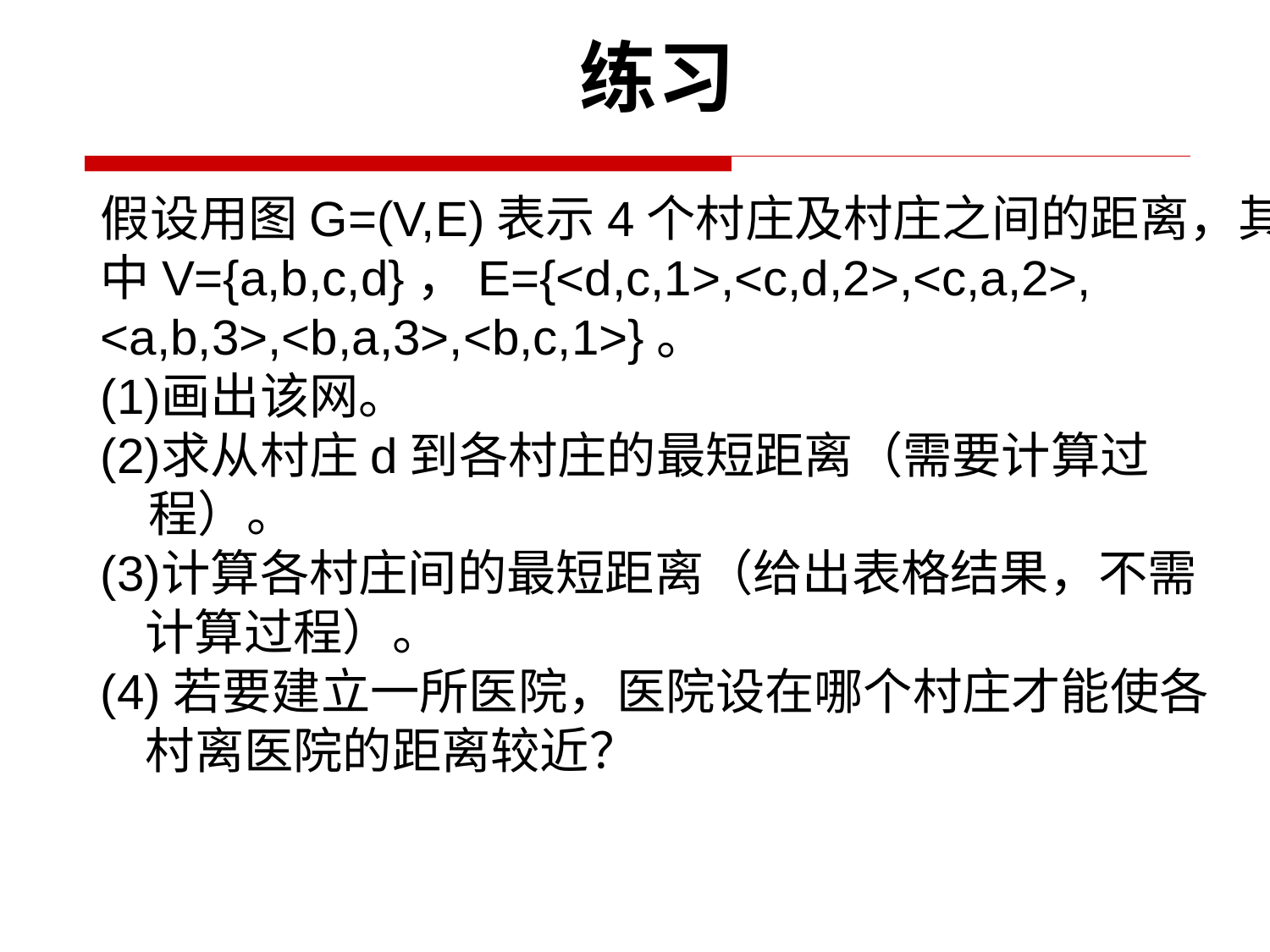

练习

假设用图G=(V,E)表示4个村庄及村庄之间的距离，其中V={a,b,c,d}，E={<d,c,1>,<c,d,2>,<c,a,2>,
<a,b,3>,<b,a,3>,<b,c,1>}。
画出该网。
求从村庄d到各村庄的最短距离（需要计算过程）。
计算各村庄间的最短距离（给出表格结果，不需
   计算过程）。
(4)若要建立一所医院，医院设在哪个村庄才能使各
   村离医院的距离较近？